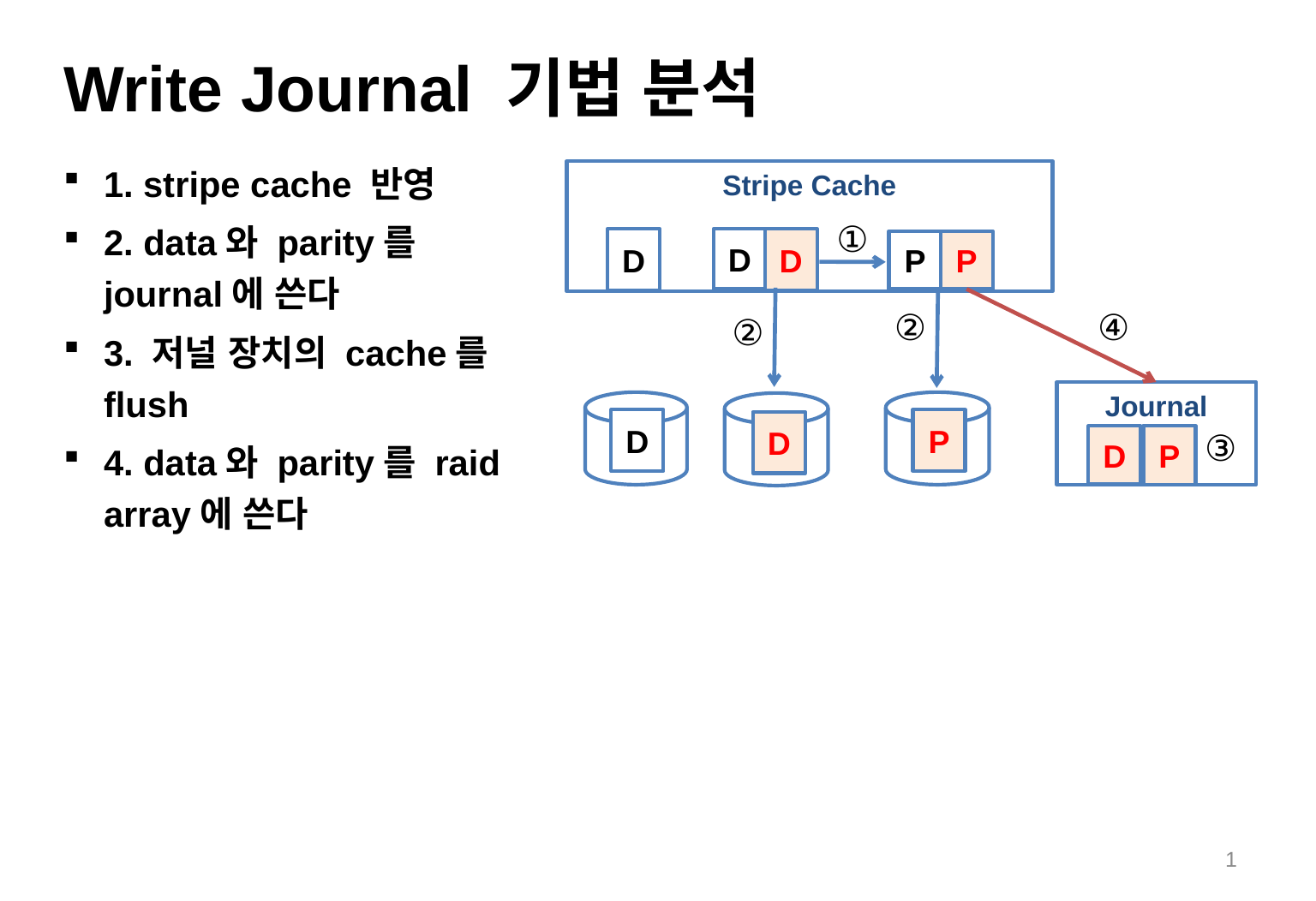

# Write Journal 기법 분석
1. stripe cache 반영
2. data와 parity를 journal에 쓴다
3. 저널 장치의 cache를 flush
4. data와 parity를 raid array에 쓴다
Stripe Cache
D
D
D
P
P
Journal

P
D
D
D
P
①
④
②
②
③
1